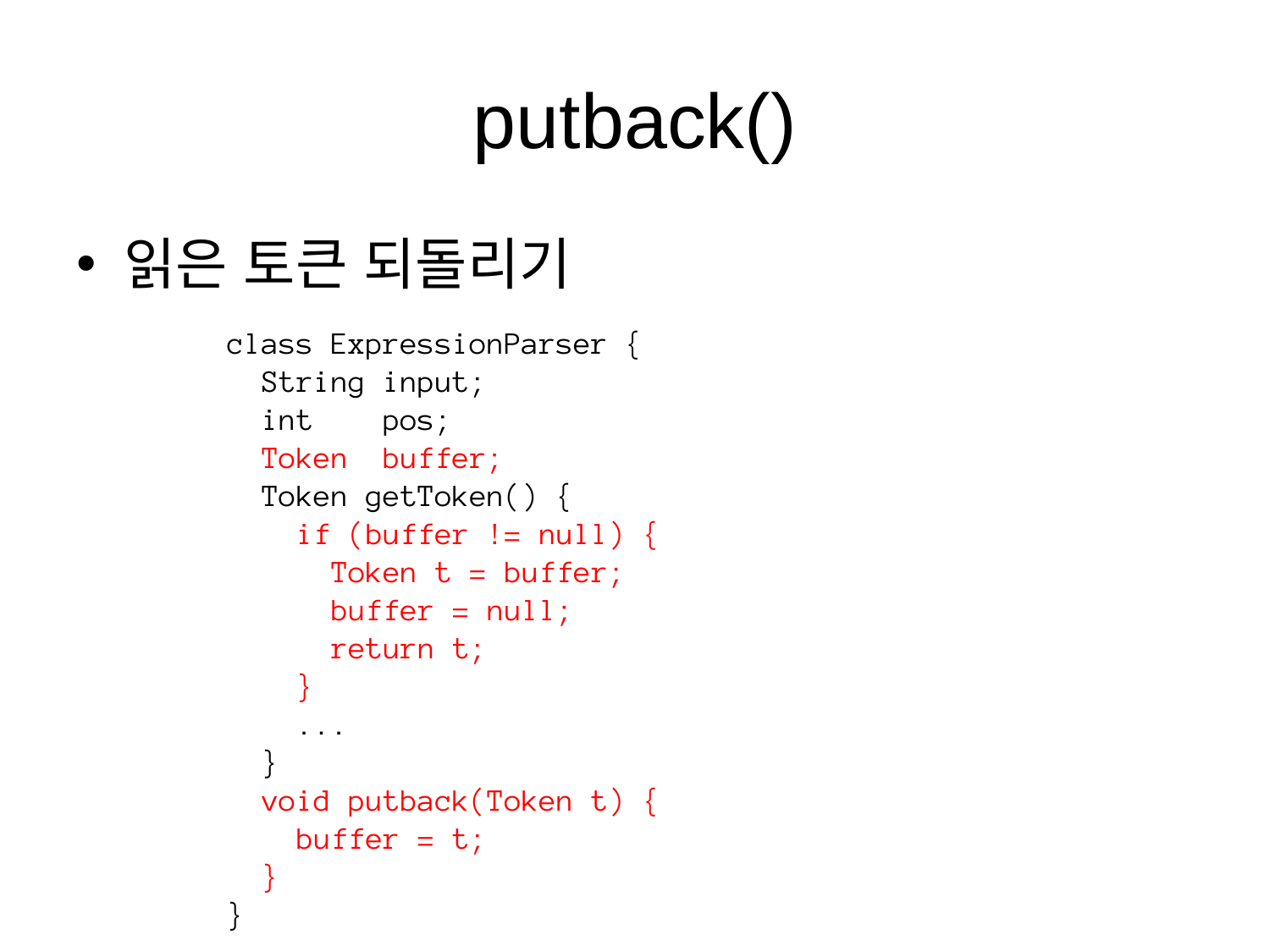

# putback()
읽은 토큰 되돌리기
class ExpressionParser {
  String input;
  int    pos;
  Token  buffer;
  Token getToken() {
    if (buffer != null) {
      Token t = buffer;
      buffer = null;
      return t;
    }
    ...
  }
  void putback(Token t) {
    buffer = t;
  }
}